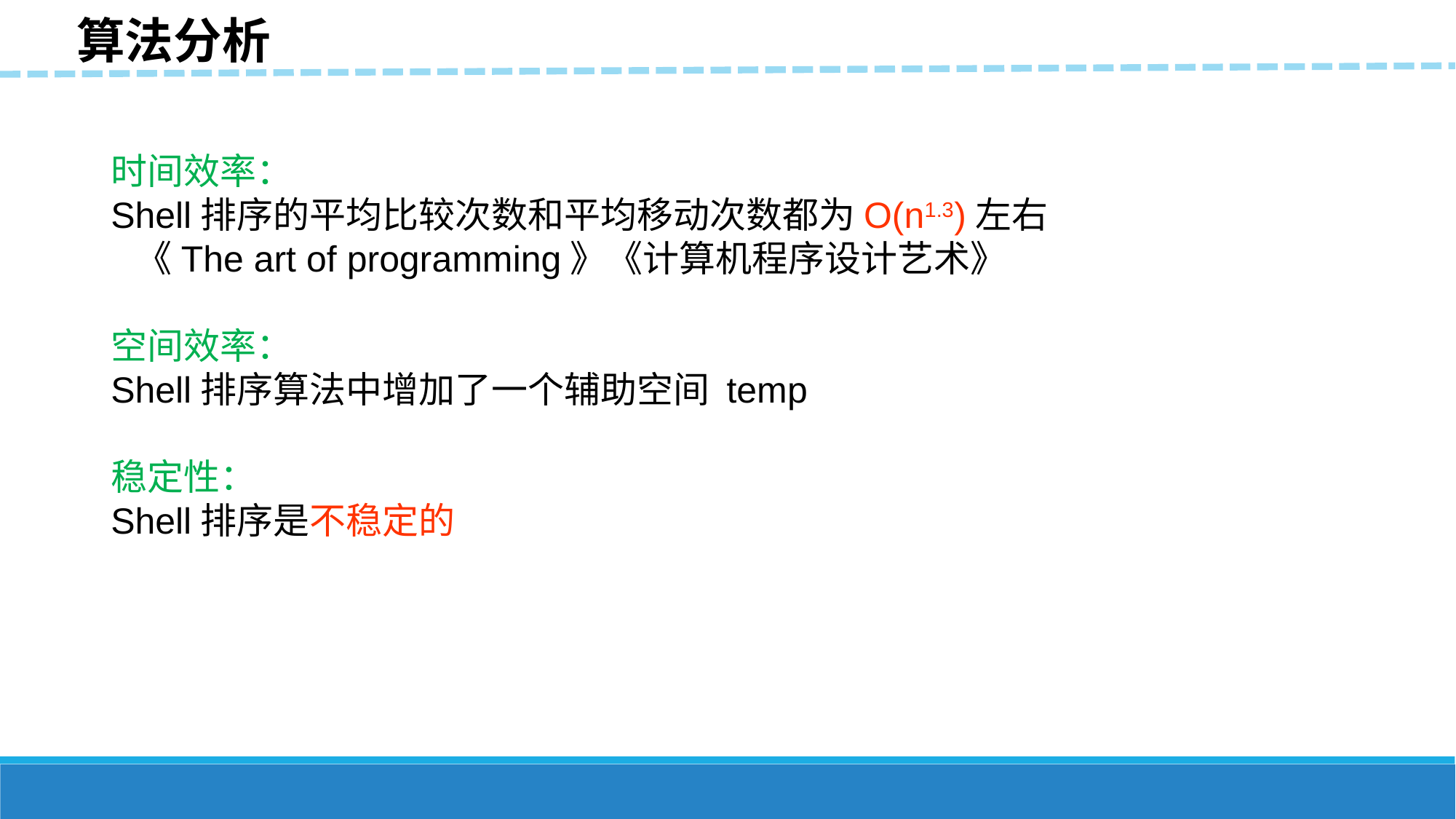

算法分析
时间效率：
Shell排序的平均比较次数和平均移动次数都为O(n1.3)左右
  《The art of programming》《计算机程序设计艺术》

空间效率：
Shell排序算法中增加了一个辅助空间 temp

稳定性：
Shell排序是不稳定的